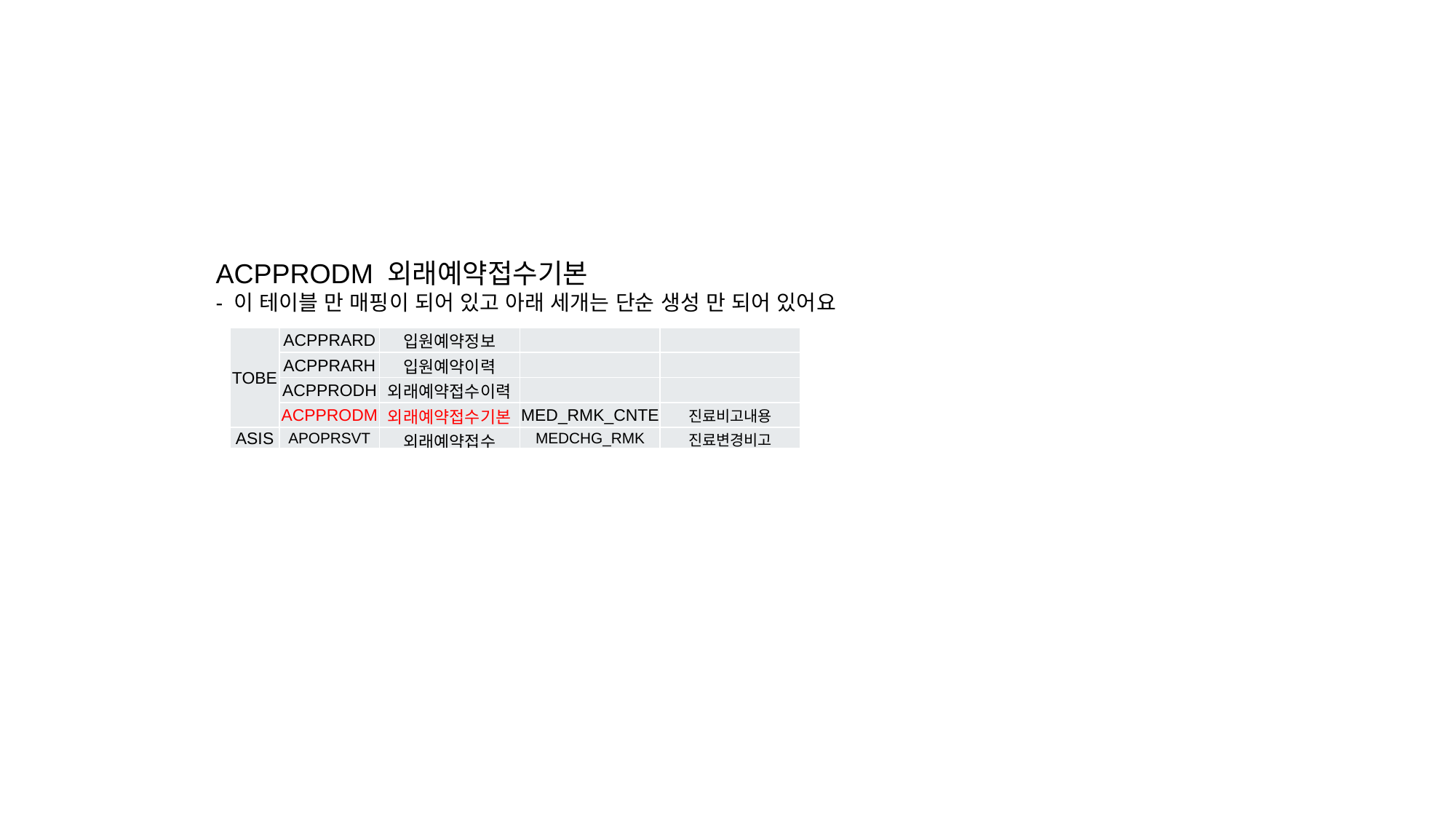

ACPPRODM 외래예약접수기본
- 이 테이블 만 매핑이 되어 있고 아래 세개는 단순 생성 만 되어 있어요
| TOBE | ACPPRARD | 입원예약정보 |  |  |
| --- | --- | --- | --- | --- |
|  | ACPPRARH | 입원예약이력 |  |  |
|  | ACPPRODH | 외래예약접수이력 |  |  |
|  | ACPPRODM | 외래예약접수기본 | MED\_RMK\_CNTE | 진료비고내용 |
| ASIS | APOPRSVT | 외래예약접수 | MEDCHG\_RMK | 진료변경비고 |